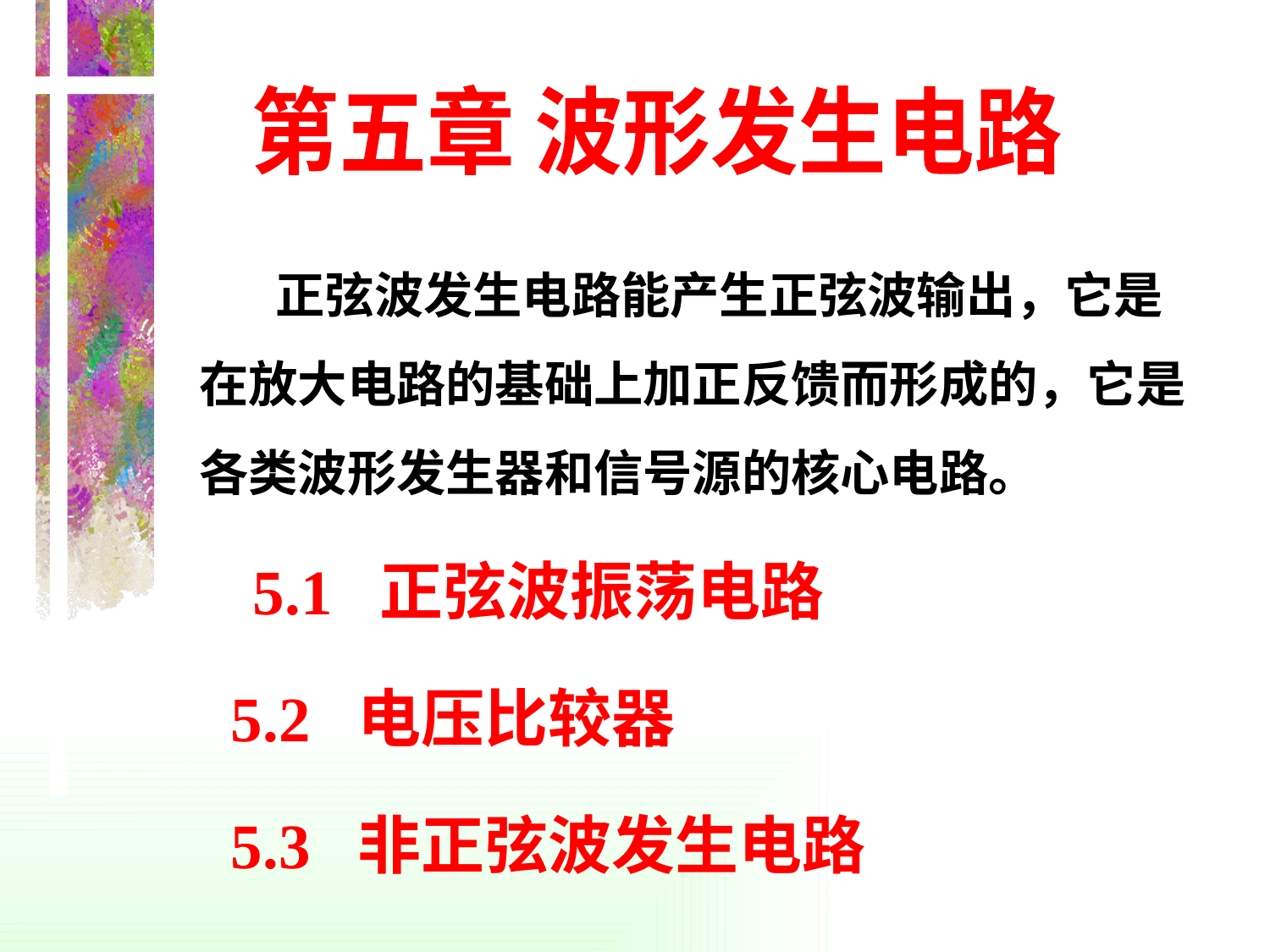

第五章 波形发生电路
          正弦波发生电路能产生正弦波输出，它是在放大电路的基础上加正反馈而形成的，它是各类波形发生器和信号源的核心电路。
   5.1  正弦波振荡电路
     5.2  电压比较器
     5.3  非正弦波发生电路